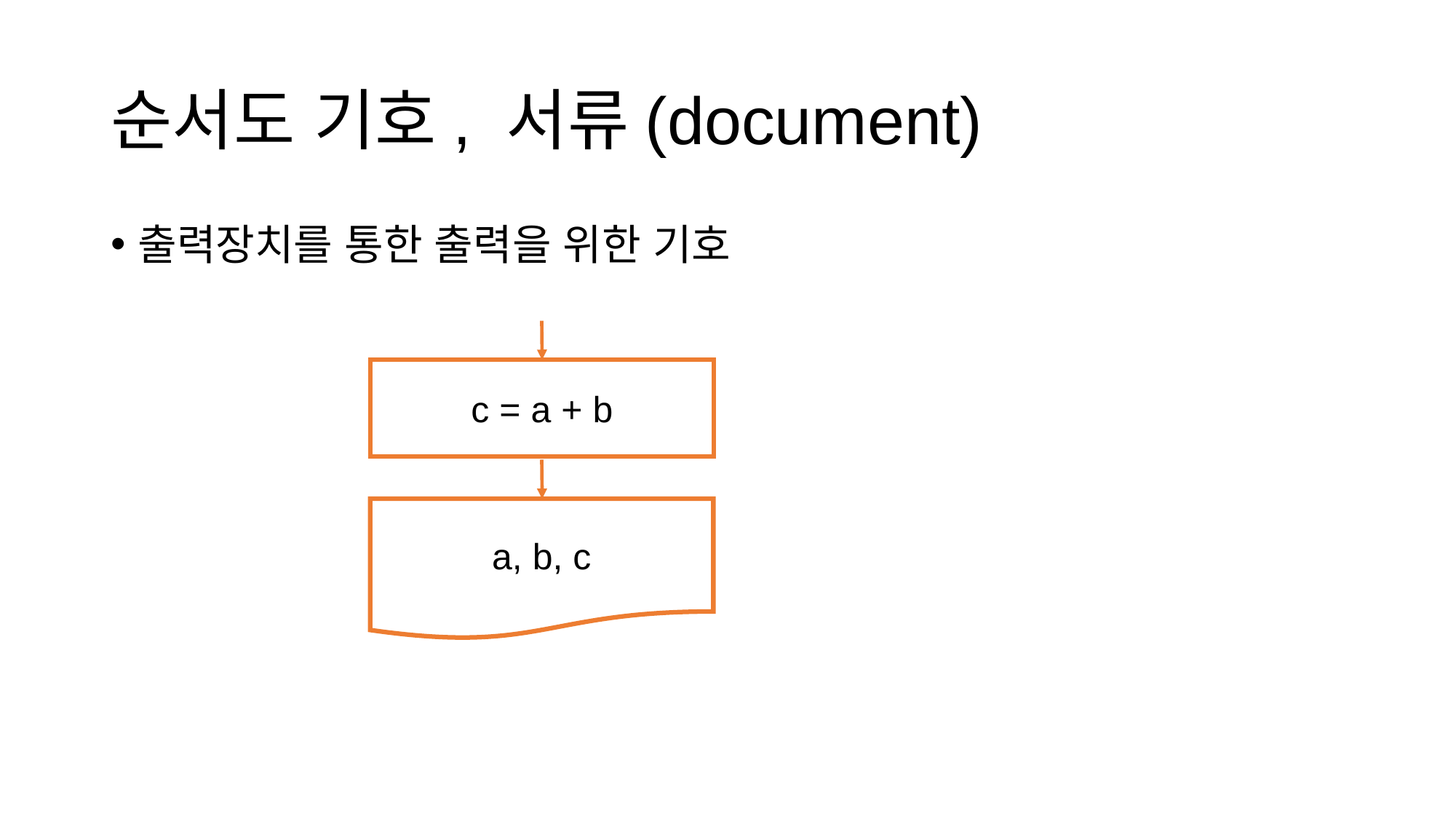

# 순서도 기호, 서류(document)
출력장치를 통한 출력을 위한 기호
c = a + b
a, b, c